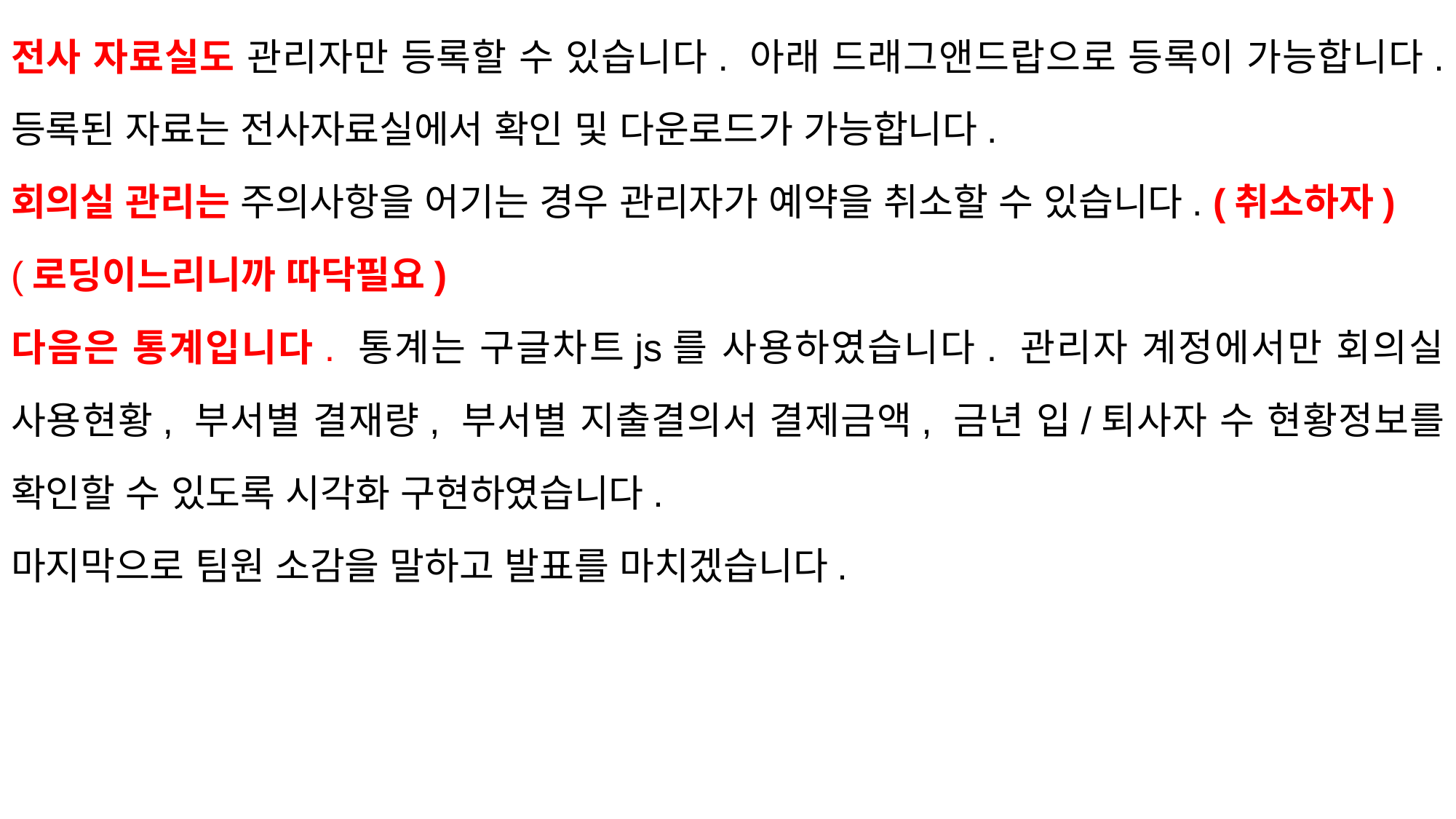

전사 자료실도 관리자만 등록할 수 있습니다. 아래 드래그앤드랍으로 등록이 가능합니다. 등록된 자료는 전사자료실에서 확인 및 다운로드가 가능합니다.
회의실 관리는 주의사항을 어기는 경우 관리자가 예약을 취소할 수 있습니다. (취소하자)
(로딩이느리니까 따닥필요)
다음은 통계입니다. 통계는 구글차트js를 사용하였습니다. 관리자 계정에서만 회의실 사용현황, 부서별 결재량, 부서별 지출결의서 결제금액, 금년 입/퇴사자 수 현황정보를 확인할 수 있도록 시각화 구현하였습니다.
마지막으로 팀원 소감을 말하고 발표를 마치겠습니다.